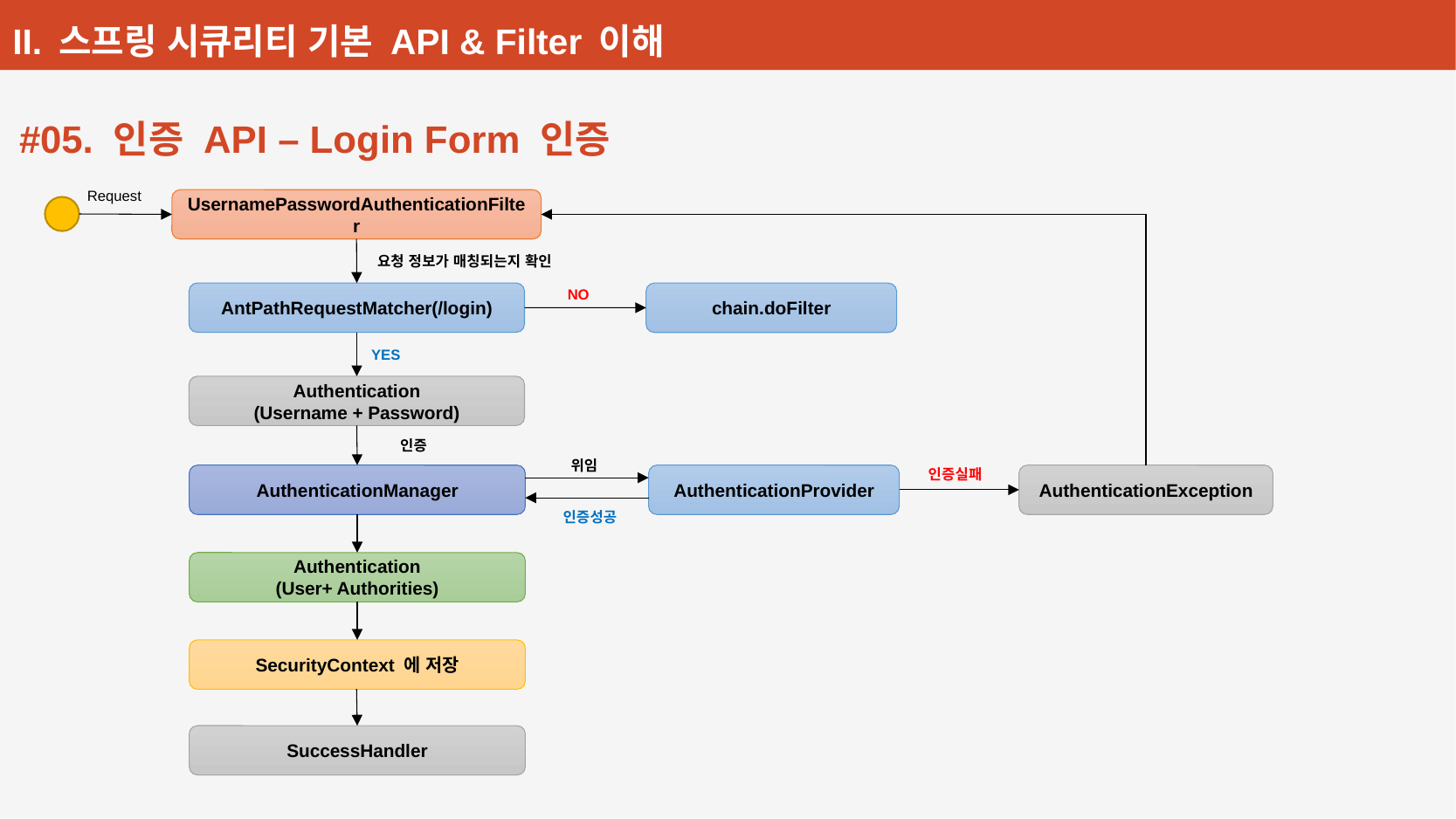

#05. 인증 API – Login Form 인증
Request
UsernamePasswordAuthenticationFilter

요청 정보가 매칭되는지 확인
NO
AntPathRequestMatcher(/login)
chain.doFilter
YES
Authentication
(Username + Password)
인증
위임
인증실패
AuthenticationManager
AuthenticationProvider
AuthenticationException
인증성공
Authentication
(User+ Authorities)

SecurityContext 에 저장
SuccessHandler